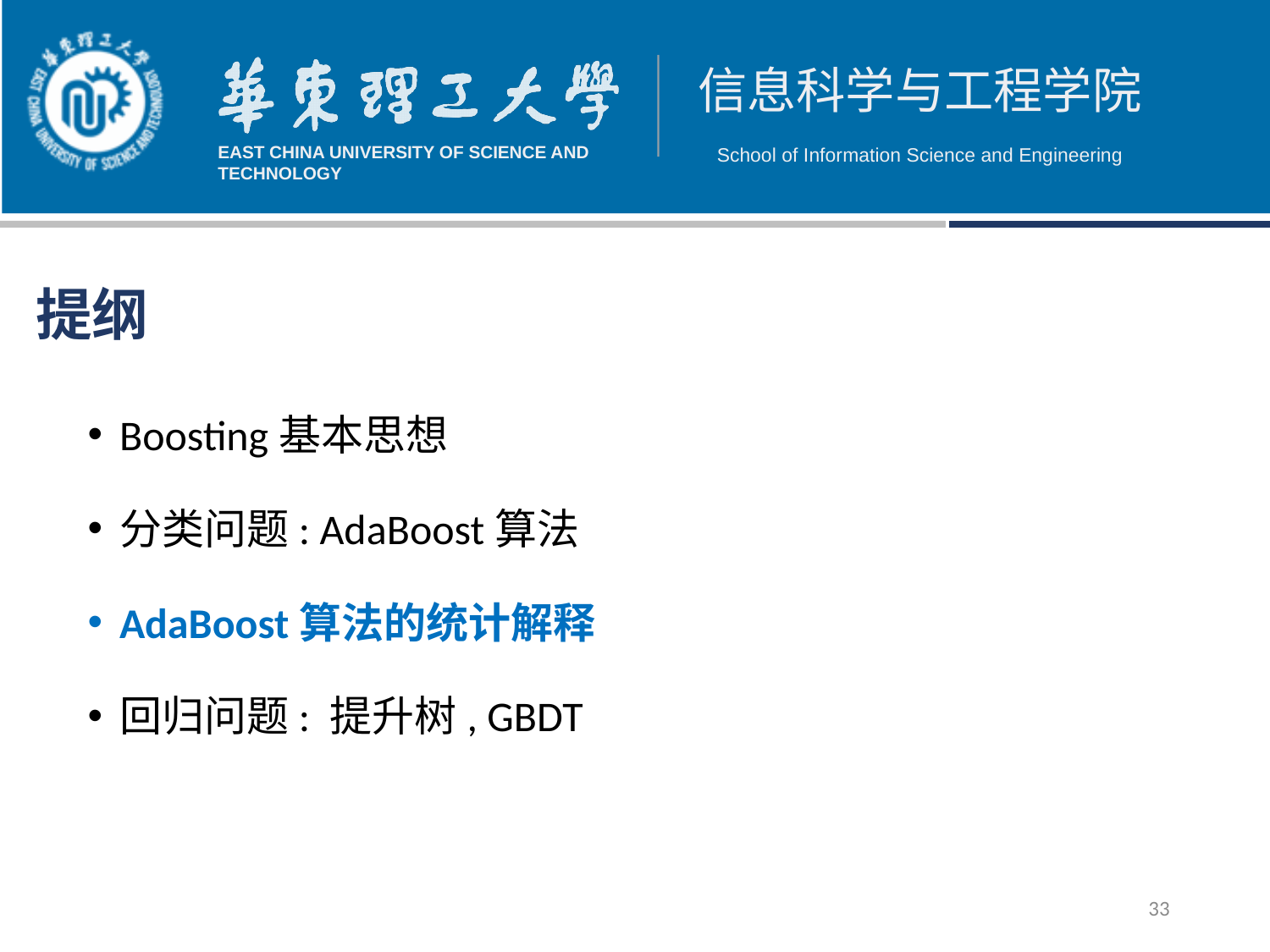

提纲
Boosting基本思想
分类问题: AdaBoost算法
AdaBoost算法的统计解释
回归问题: 提升树, GBDT

33